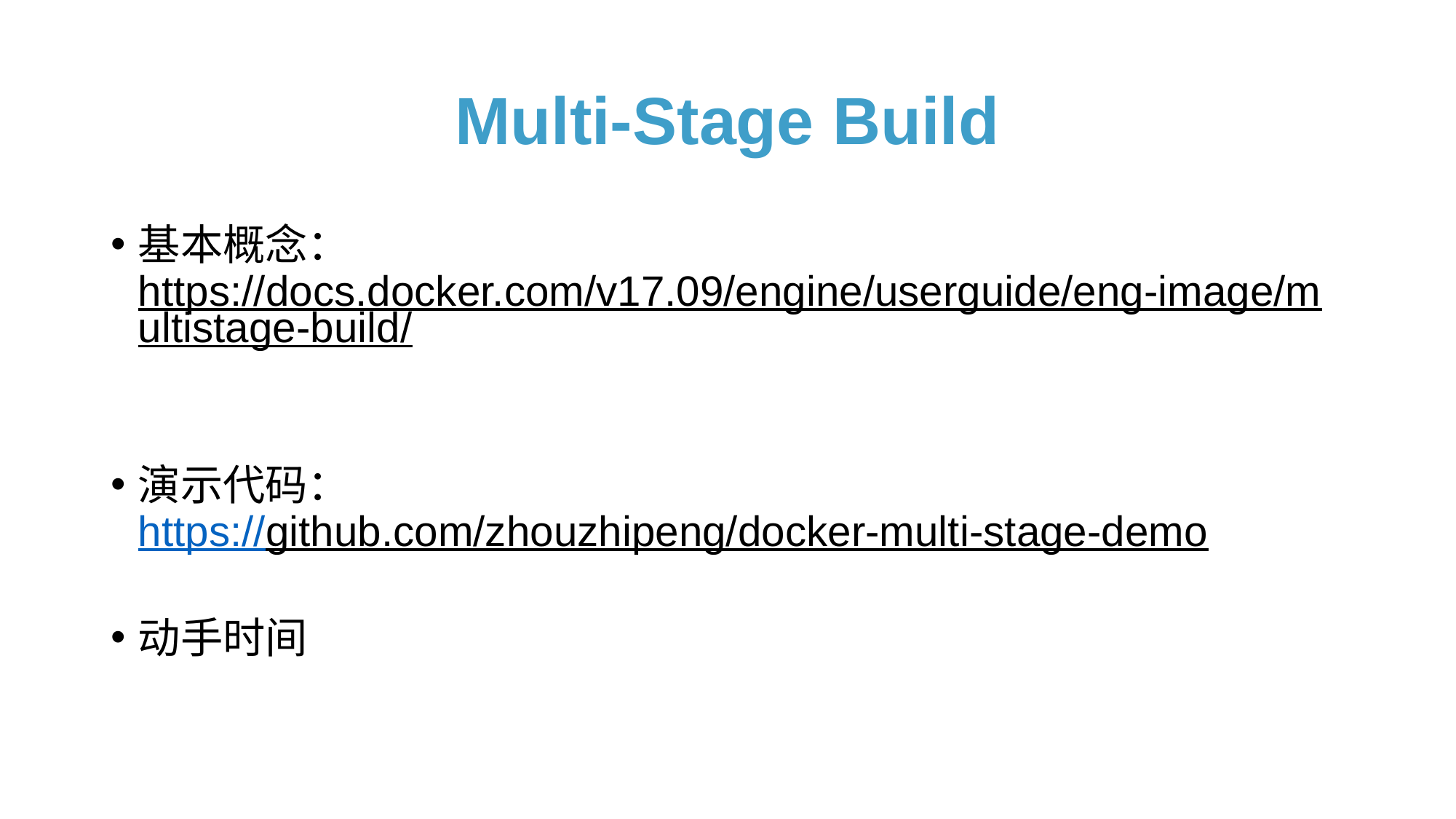

# Multi-Stage Build
基本概念： https://docs.docker.com/v17.09/engine/userguide/eng-image/multistage-build/
演示代码：
https://github.com/zhouzhipeng/docker-multi-stage-demo
动手时间